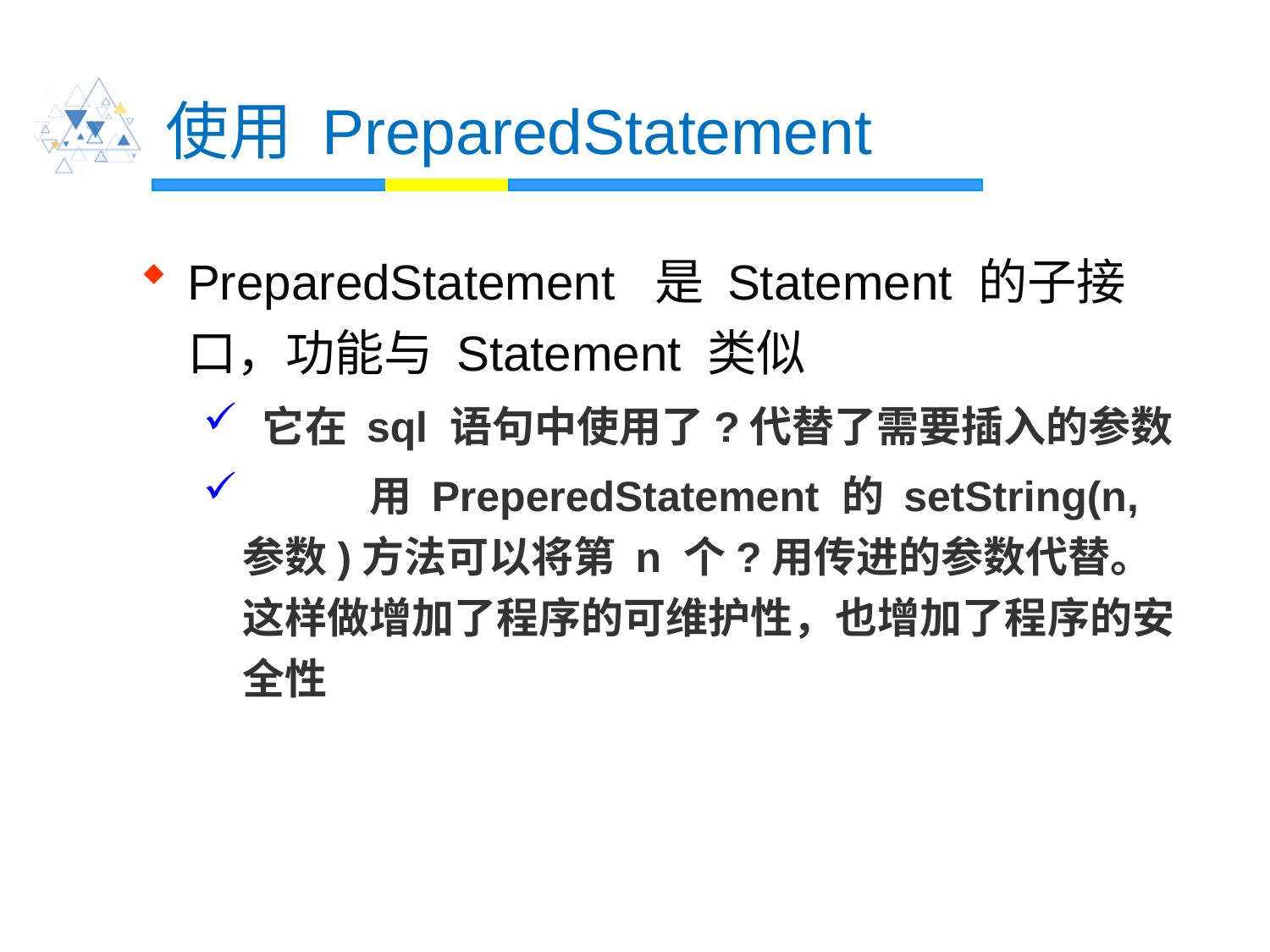

# 使用 PreparedStatement
PreparedStatement  是 Statement 的子接口，功能与 Statement 类似
 它在 sql 语句中使用了?代替了需要插入的参数
 	用 PreperedStatement 的 setString(n,参数)方法可以将第 n 个?用传进的参数代替。这样做增加了程序的可维护性，也增加了程序的安全性